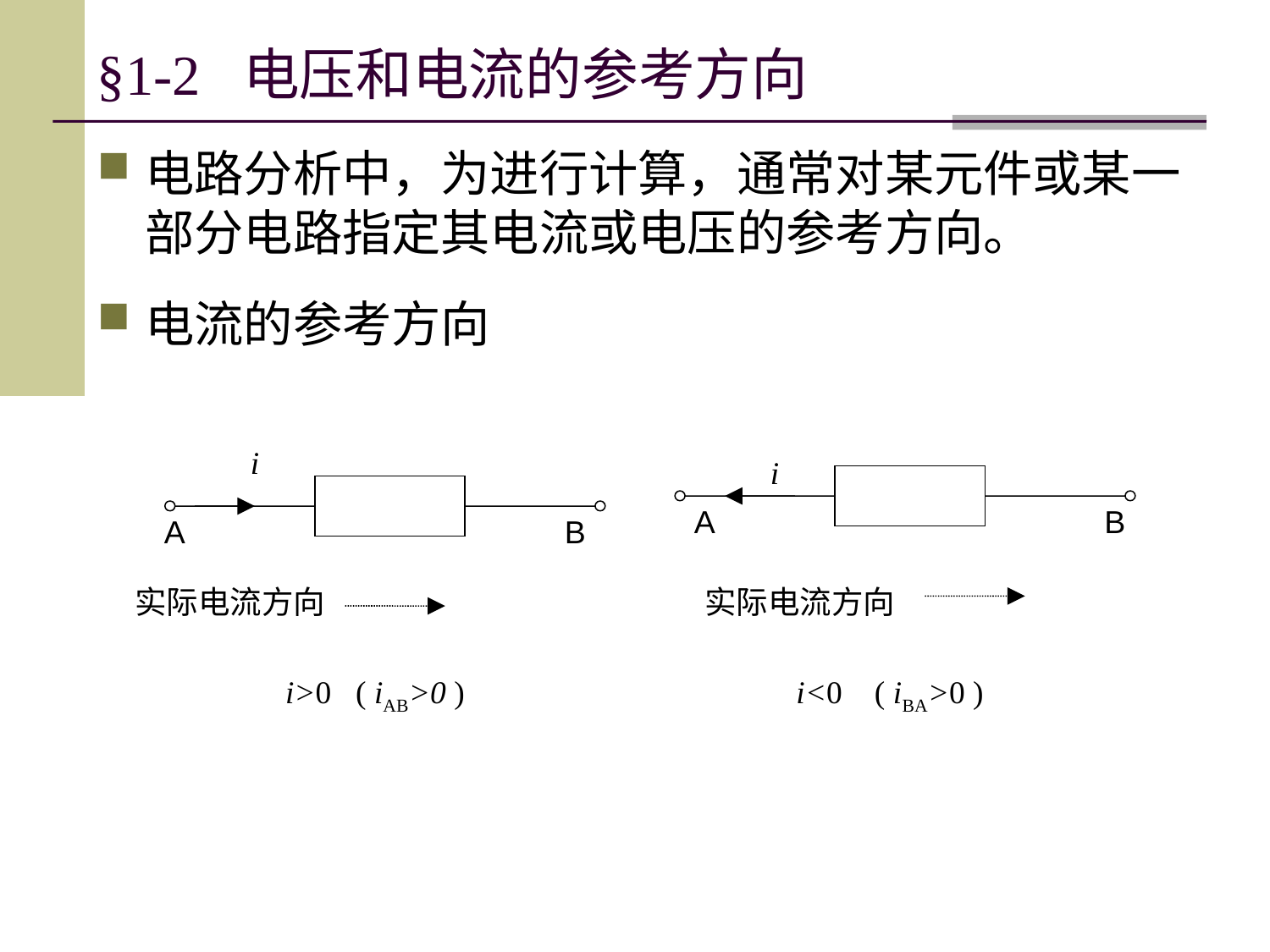

# §1-2  电压和电流的参考方向
电路分析中，为进行计算，通常对某元件或某一部分电路指定其电流或电压的参考方向。
电流的参考方向

i
i

A

B

A

B
实际电流方向
实际电流方向

i>0   ( iAB>0 )
i<0    ( iBA>0 )